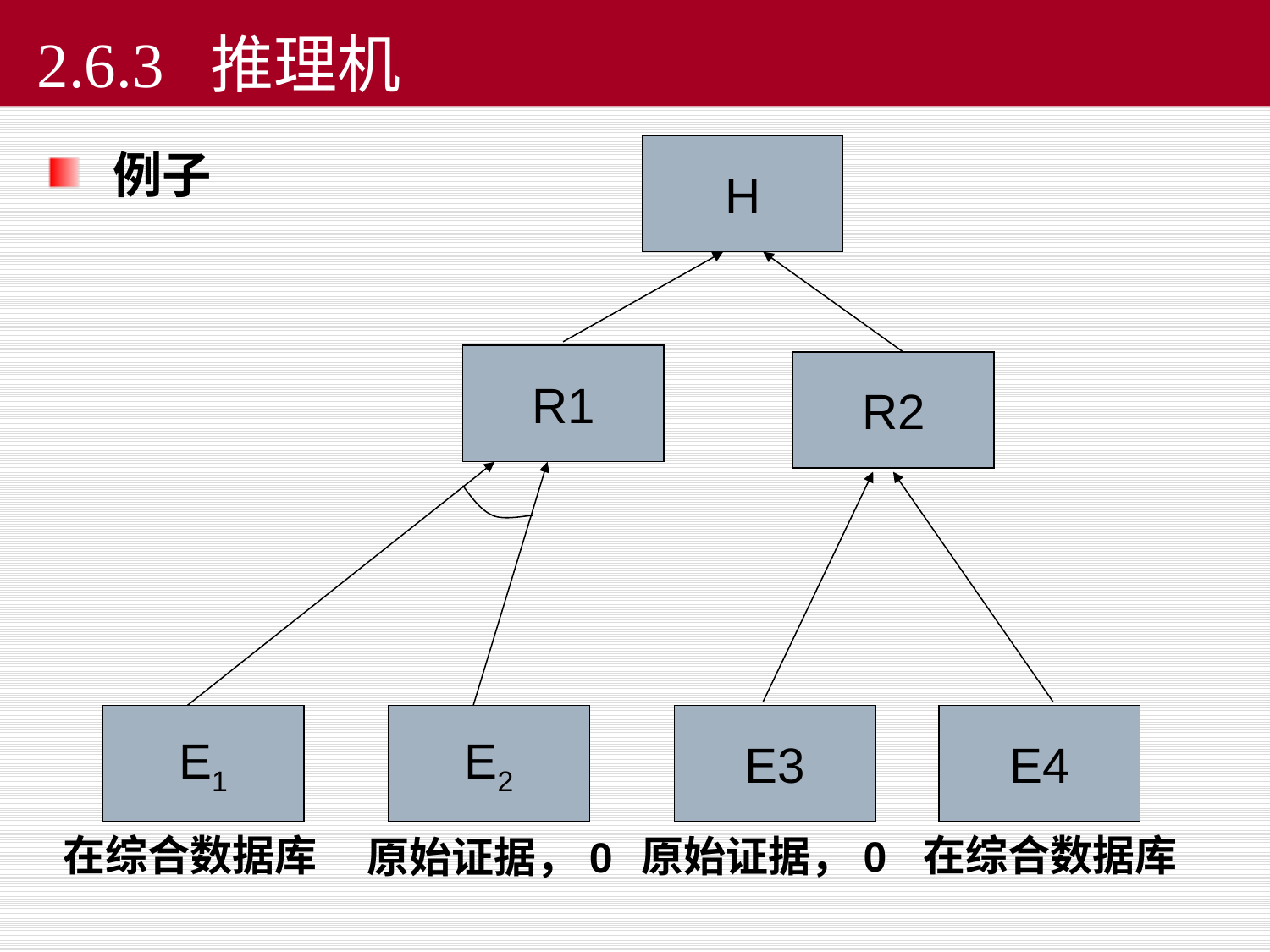

2.6.3  推理机
例子

H

R1
R2

E1
E2
E3
E4
在综合数据库
在综合数据库
原始证据，0
原始证据，0